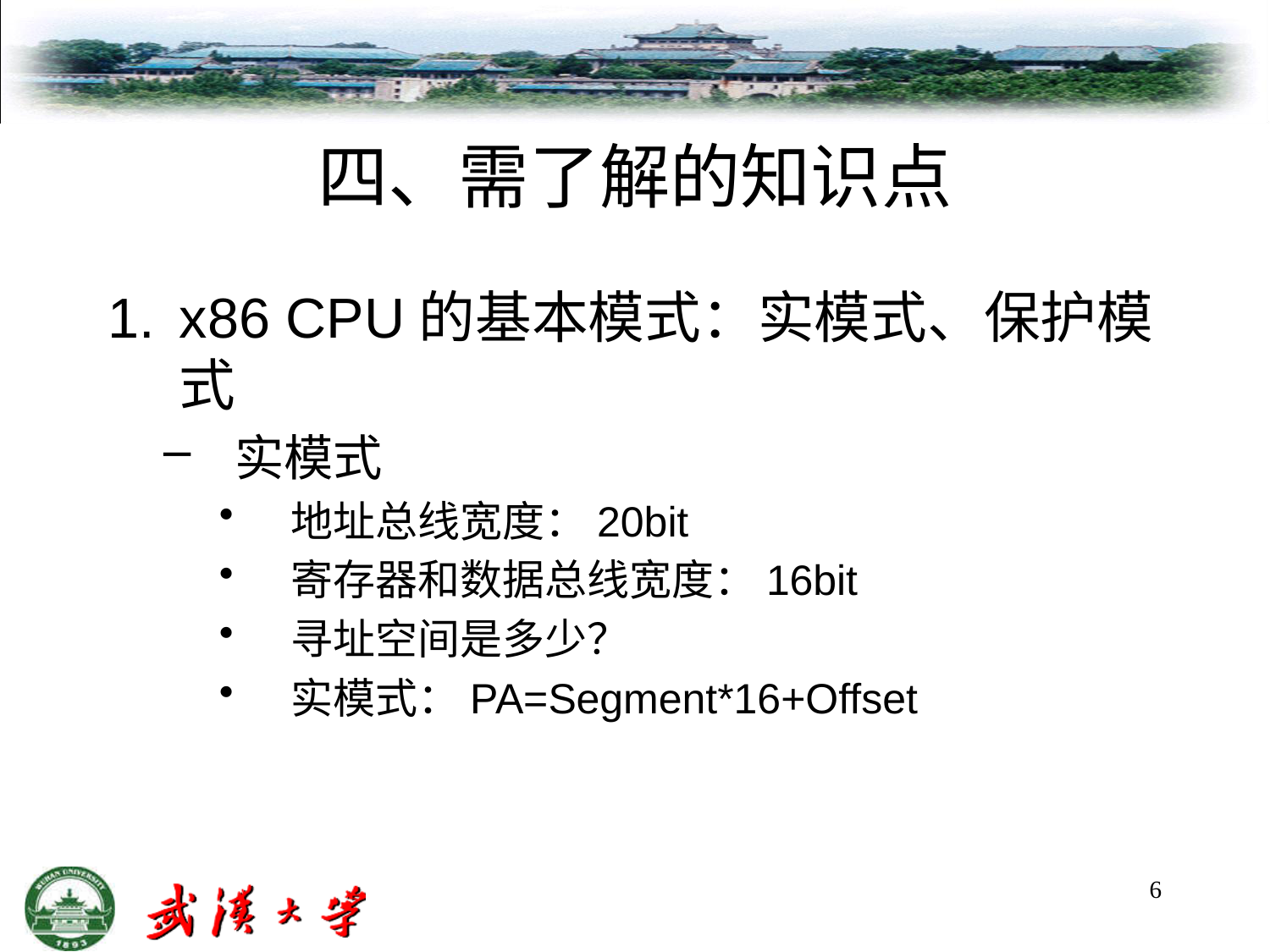

# 四、需了解的知识点
x86 CPU的基本模式：实模式、保护模式
实模式
地址总线宽度：20bit
寄存器和数据总线宽度：16bit
寻址空间是多少？
实模式：PA=Segment*16+Offset

6